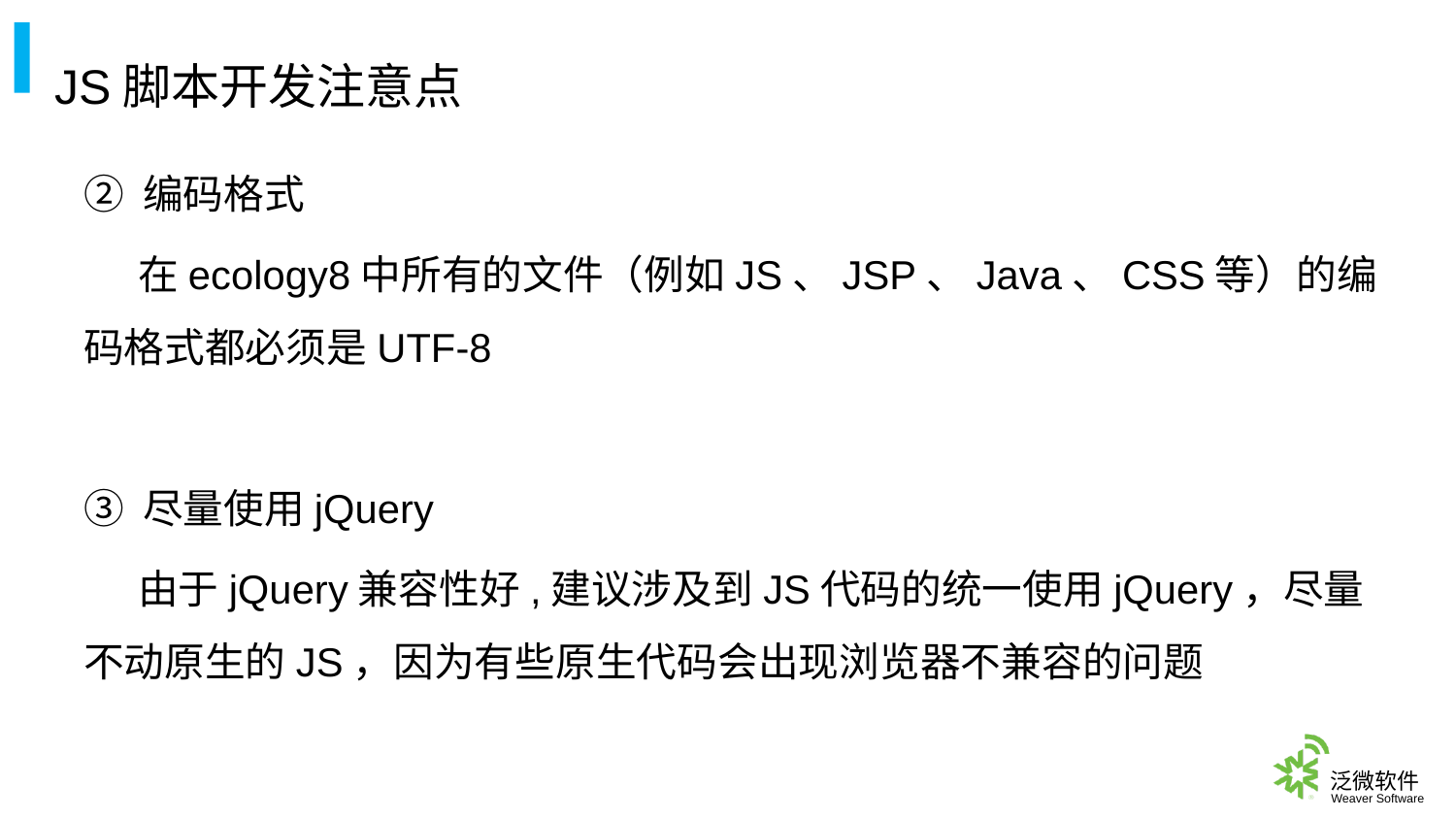

JS脚本开发注意点
② 编码格式
     在ecology8中所有的文件（例如JS、JSP、Java、CSS等）的编码格式都必须是UTF-8

③ 尽量使用jQuery
     由于jQuery兼容性好,建议涉及到JS代码的统一使用jQuery，尽量不动原生的JS，因为有些原生代码会出现浏览器不兼容的问题